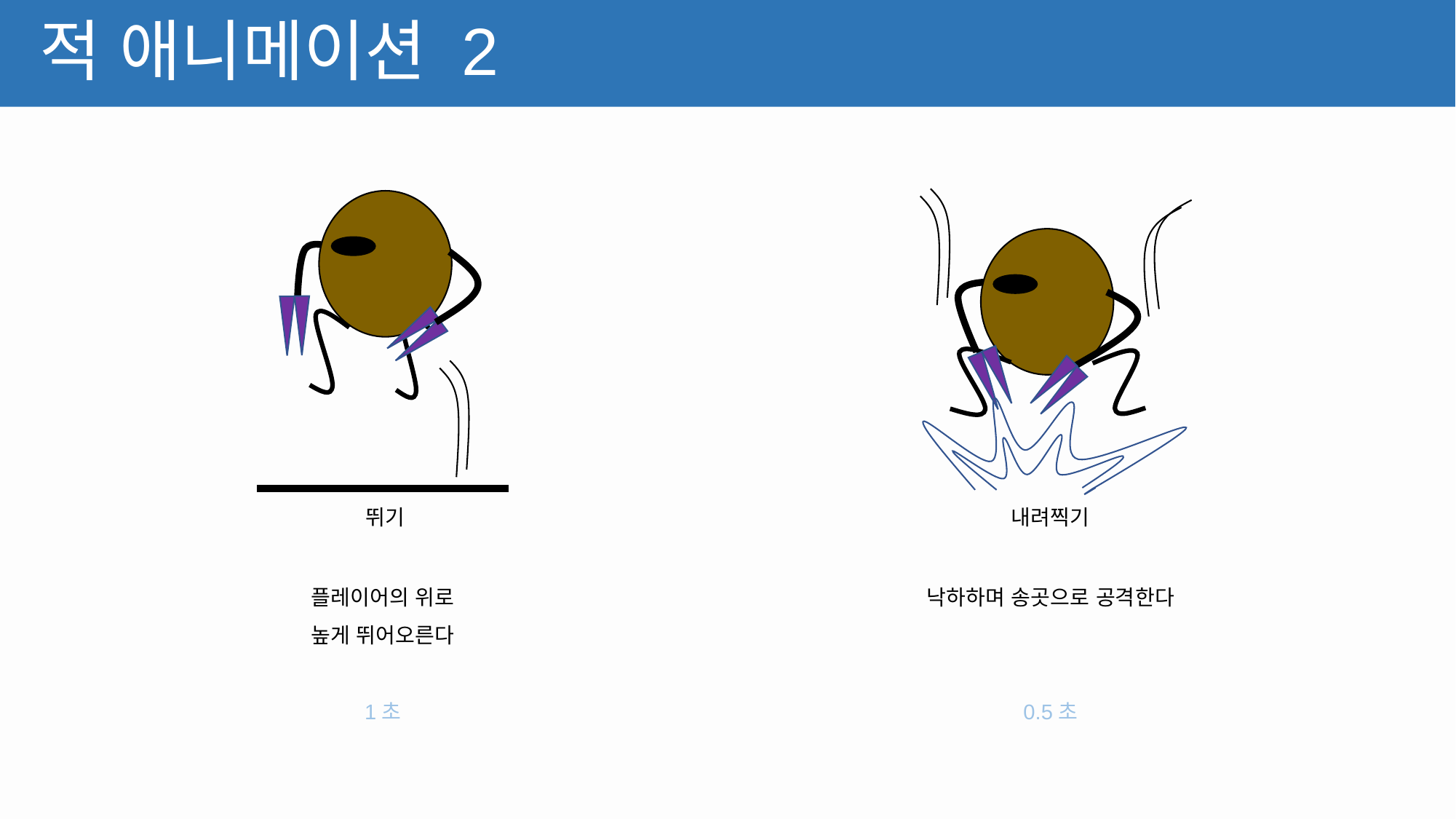

# 적 애니메이션 2

뛰기
내려찍기
낙하하며 송곳으로 공격한다

0.5초

플레이어의 위로
높게 뛰어오른다

1초